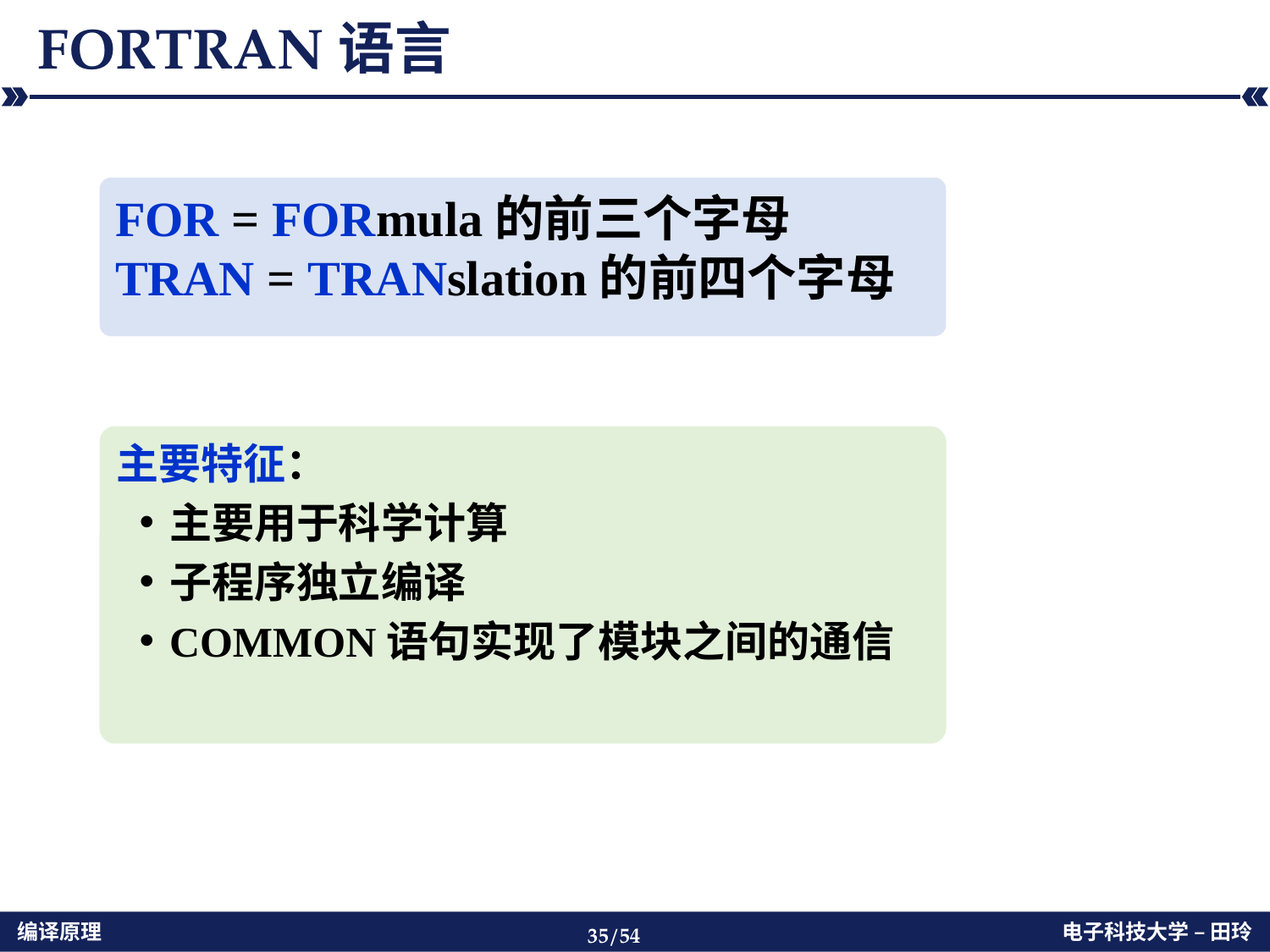

# FORTRAN语言
FOR = FORmula的前三个字母
TRAN = TRANslation的前四个字母
主要特征：
主要用于科学计算
子程序独立编译
COMMON语句实现了模块之间的通信